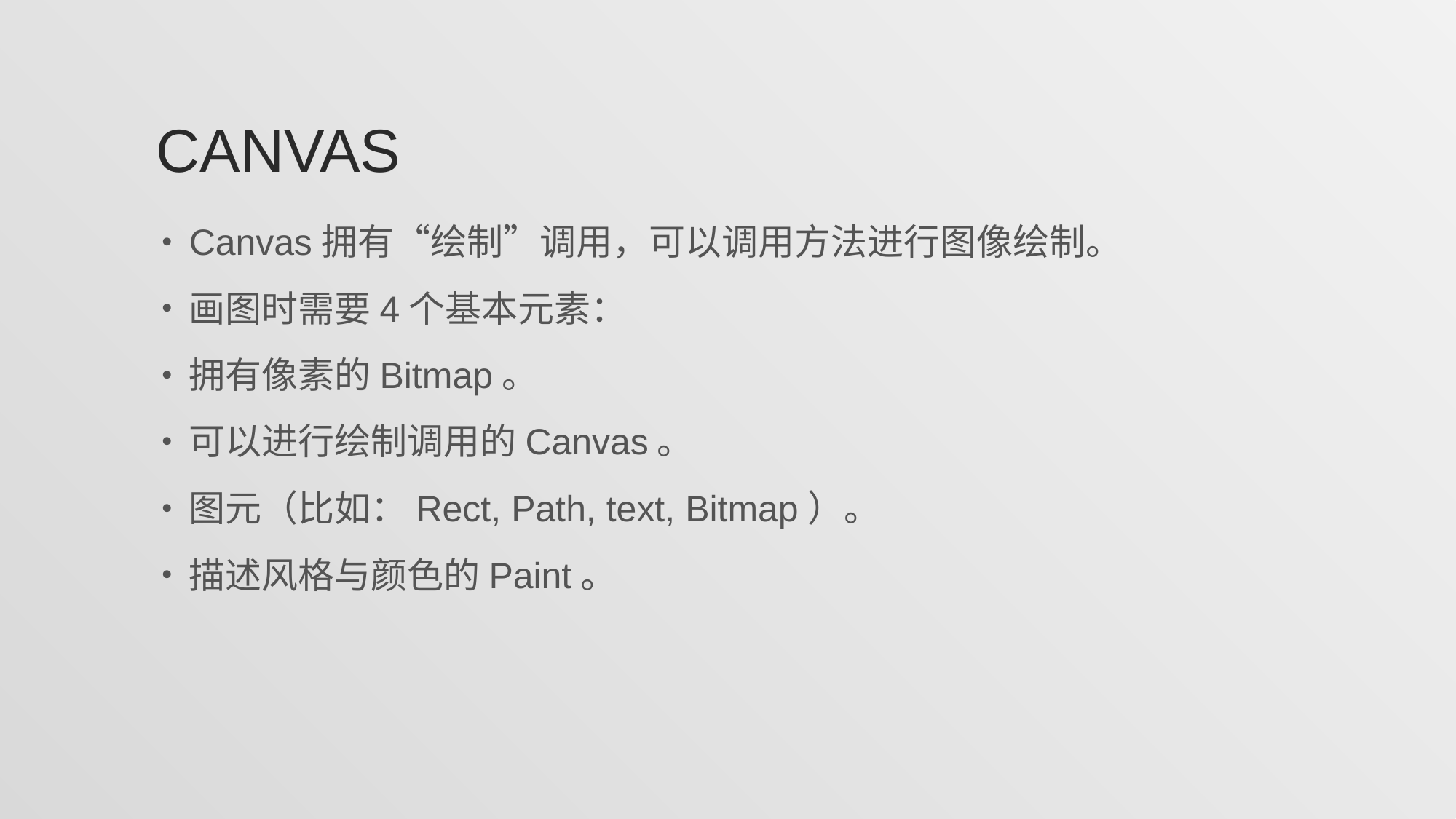

# Canvas
Canvas拥有“绘制”调用，可以调用方法进行图像绘制。
画图时需要4个基本元素：
拥有像素的Bitmap。
可以进行绘制调用的Canvas。
图元（比如：Rect, Path, text, Bitmap）。
描述风格与颜色的Paint。